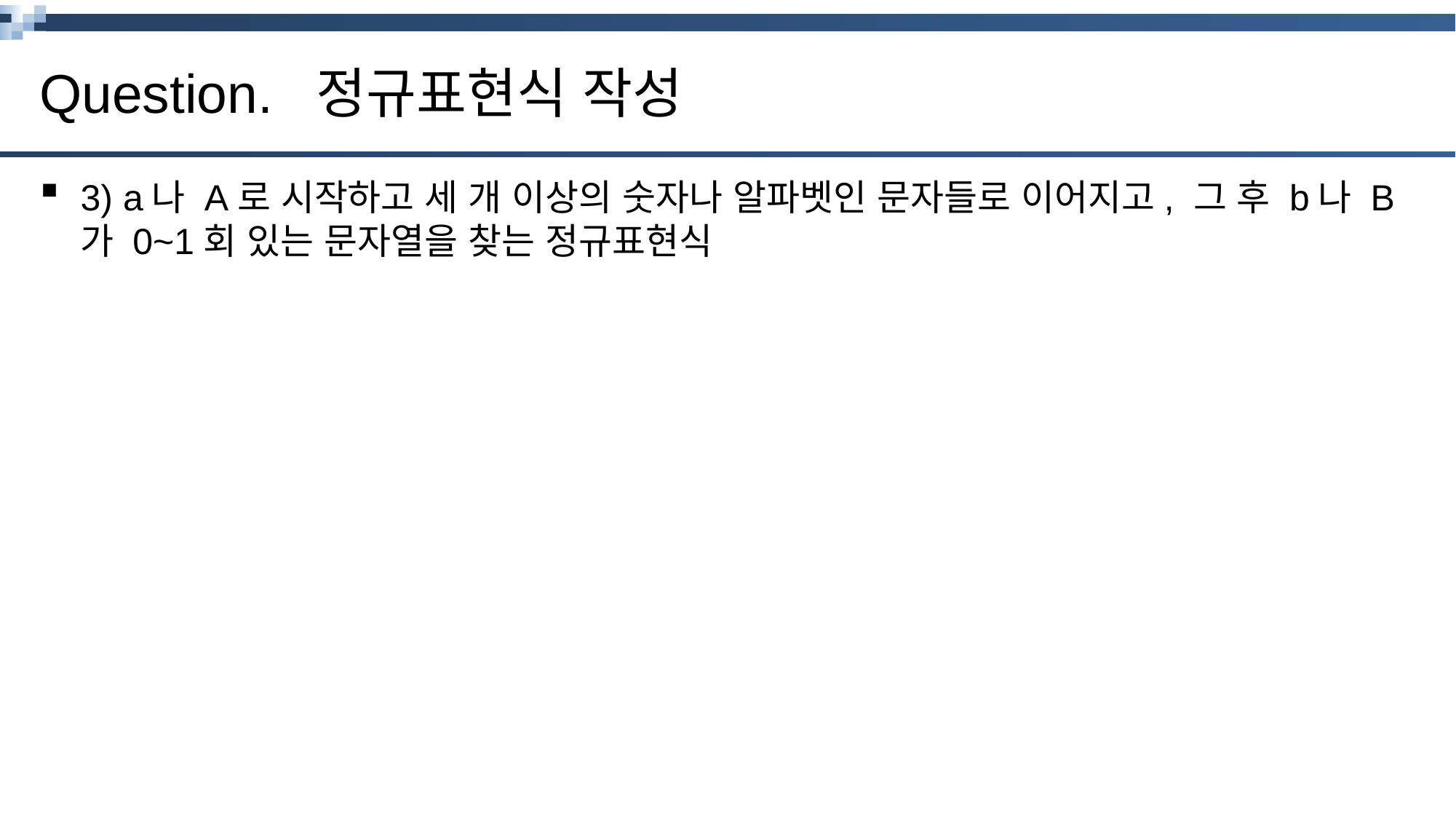

# Question.  정규표현식 작성
3) a나 A로 시작하고 세 개 이상의 숫자나 알파벳인 문자들로 이어지고, 그 후 b나 B가 0~1회 있는 문자열을 찾는 정규표현식